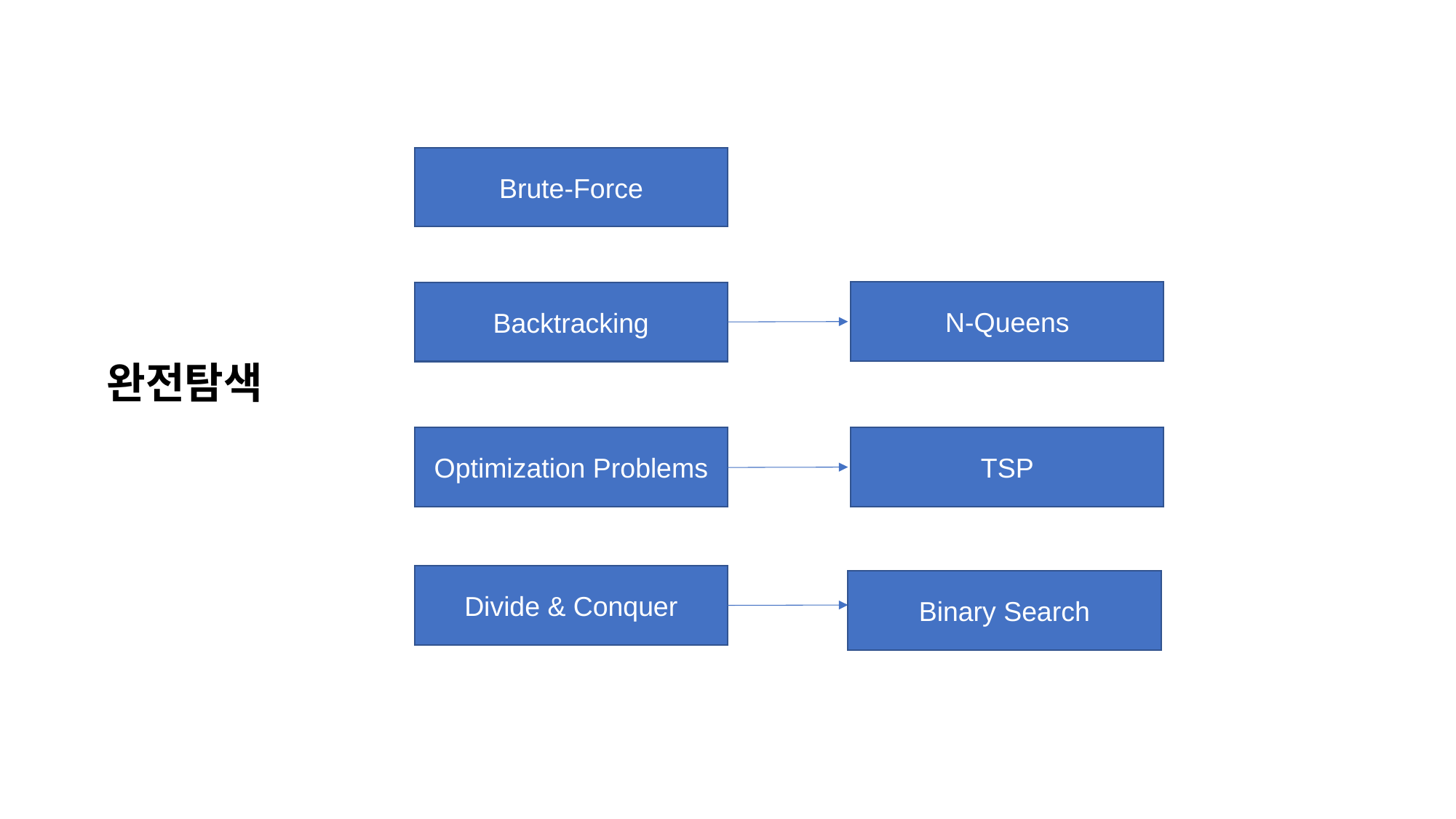

Brute-Force
N-Queens
Backtracking
완전탐색
TSP
Optimization Problems
Divide & Conquer
Binary Search